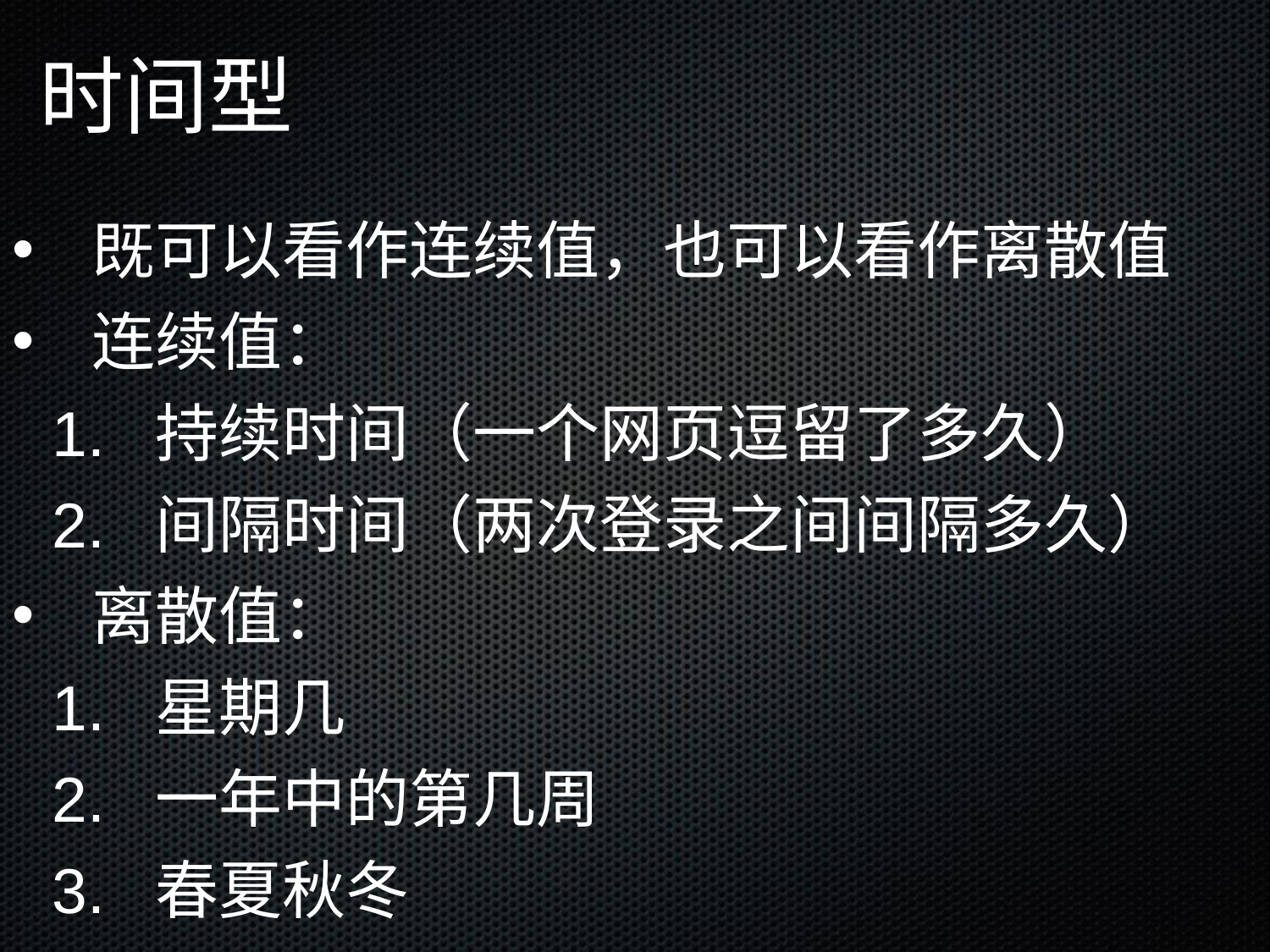

时间型
既可以看作连续值，也可以看作离散值
连续值：
持续时间（一个网页逗留了多久）
间隔时间（两次登录之间间隔多久）
离散值：
星期几
一年中的第几周
春夏秋冬